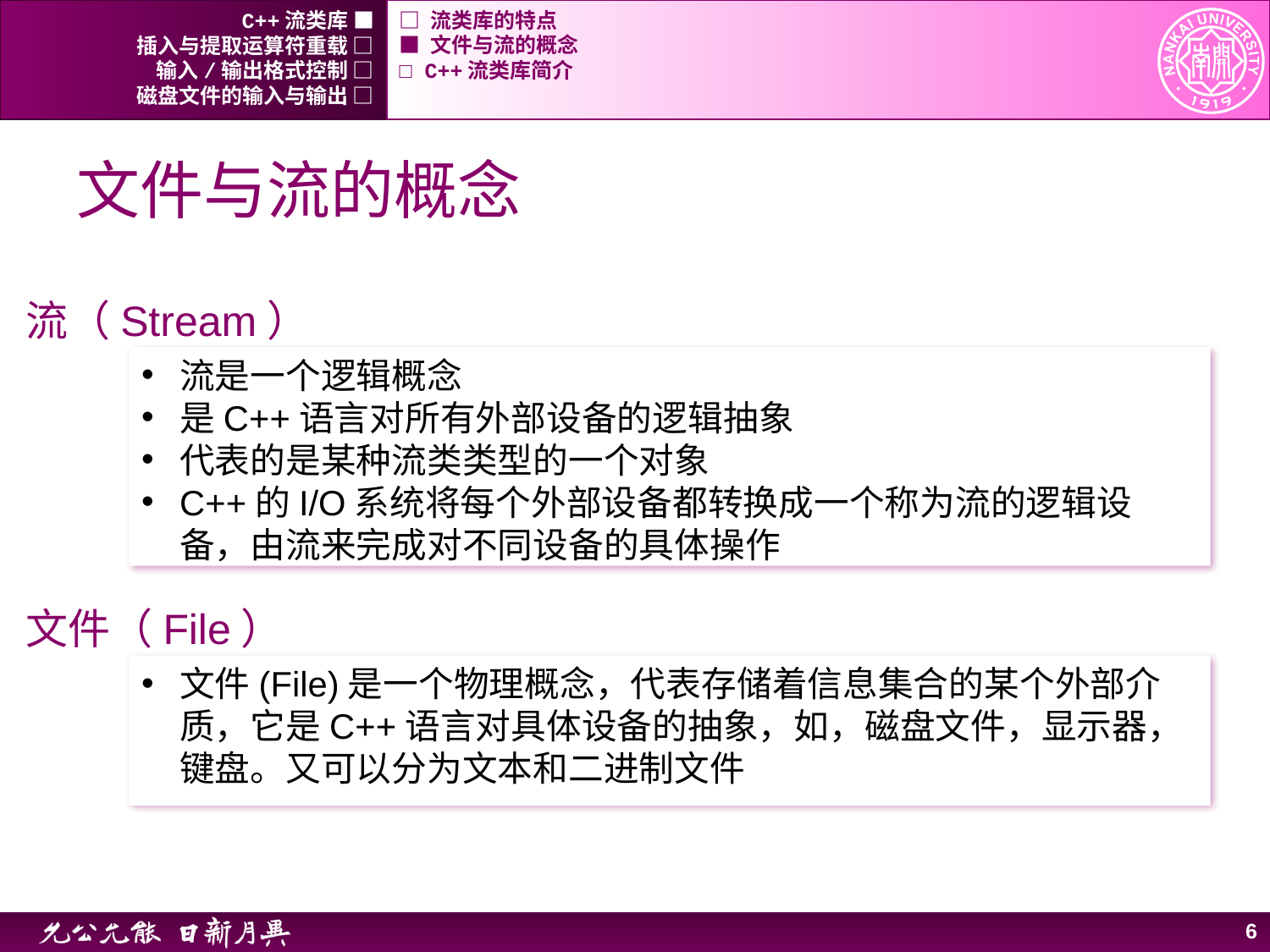

C++流类库 ■
□ 流类库的特点
插入与提取运算符重载 □
■ 文件与流的概念
输入/输出格式控制 □
□ C++流类库简介
磁盘文件的输入与输出 □
# 文件与流的概念
流（Stream）
流是一个逻辑概念
是C++语言对所有外部设备的逻辑抽象
代表的是某种流类类型的一个对象
C++的I/O系统将每个外部设备都转换成一个称为流的逻辑设备，由流来完成对不同设备的具体操作
文件（File）
文件(File)是一个物理概念，代表存储着信息集合的某个外部介质，它是C++语言对具体设备的抽象，如，磁盘文件，显示器，键盘。又可以分为文本和二进制文件
6